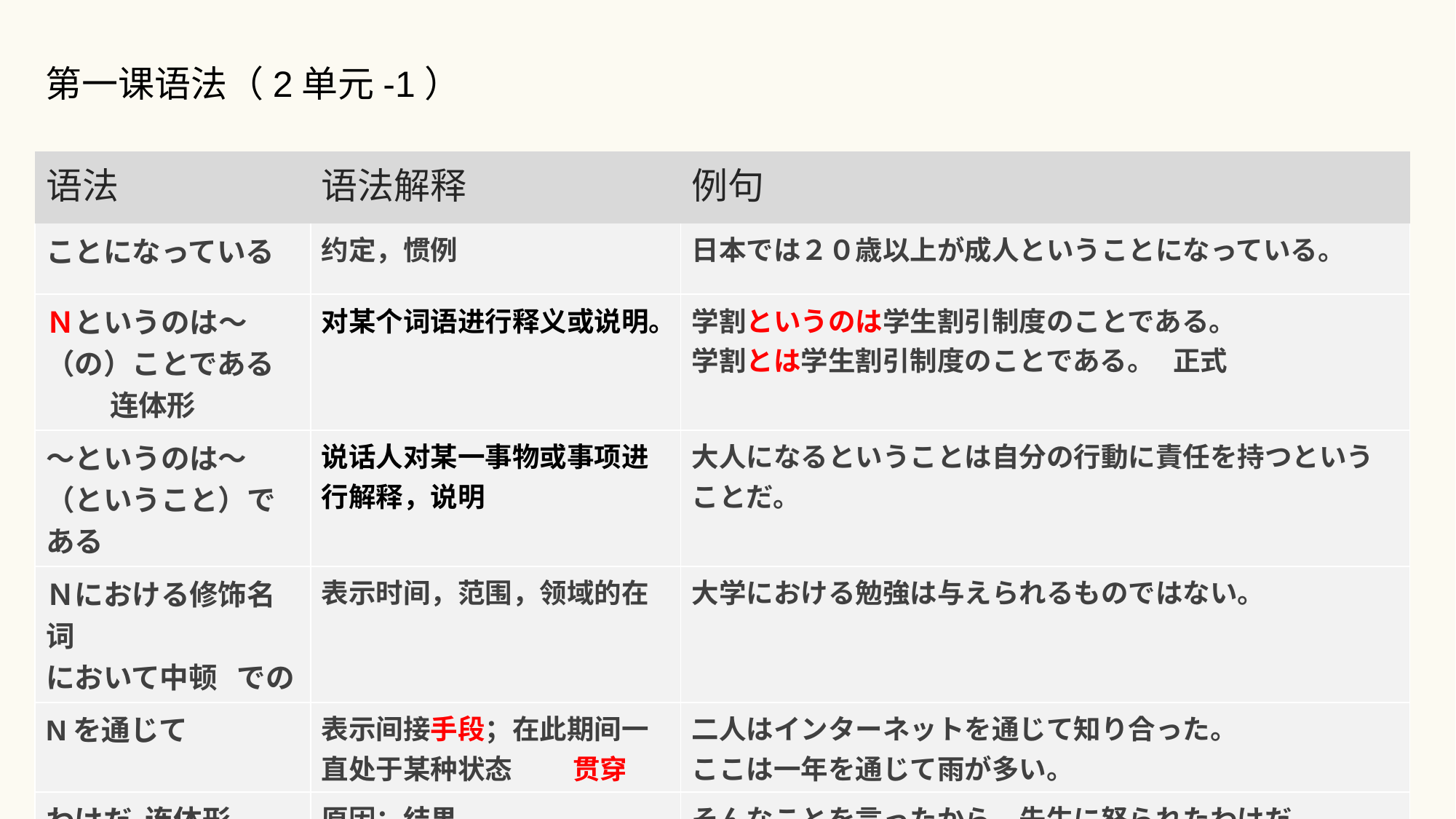

第一课语法（2单元-1）
| 语法 | 语法解释 | 例句 |
| --- | --- | --- |
| ことになっている | 约定，惯例 | 日本では２０歳以上が成人ということになっている。 |
| Ｎというのは～（の）ことである　　 连体形 | 对某个词语进行释义或说明。 | 学割というのは学生割引制度のことである。 学割とは学生割引制度のことである。 正式 |
| ～というのは～（ということ）である | 说话人对某一事物或事项进行解释，说明 | 大人になるということは自分の行動に責任を持つということだ。 |
| Ｎにおける修饰名词 において中顿 での | 表示时间，范围，领域的在 | 大学における勉強は与えられるものではない。 |
| Nを通じて | 表示间接手段；在此期间一直处于某种状态　　 贯穿 | 二人はインターネットを通じて知り合った。 ここは一年を通じて雨が多い。 |
| わけだ 连体形 难怪~ | 原因；结果 | そんなことを言ったから、先生に怒られたわけだ。 |
| Ｎのもとで | 在某人，某事物的影响下 | どうしてこの人のもとで働きたいと思っているんですか。 |